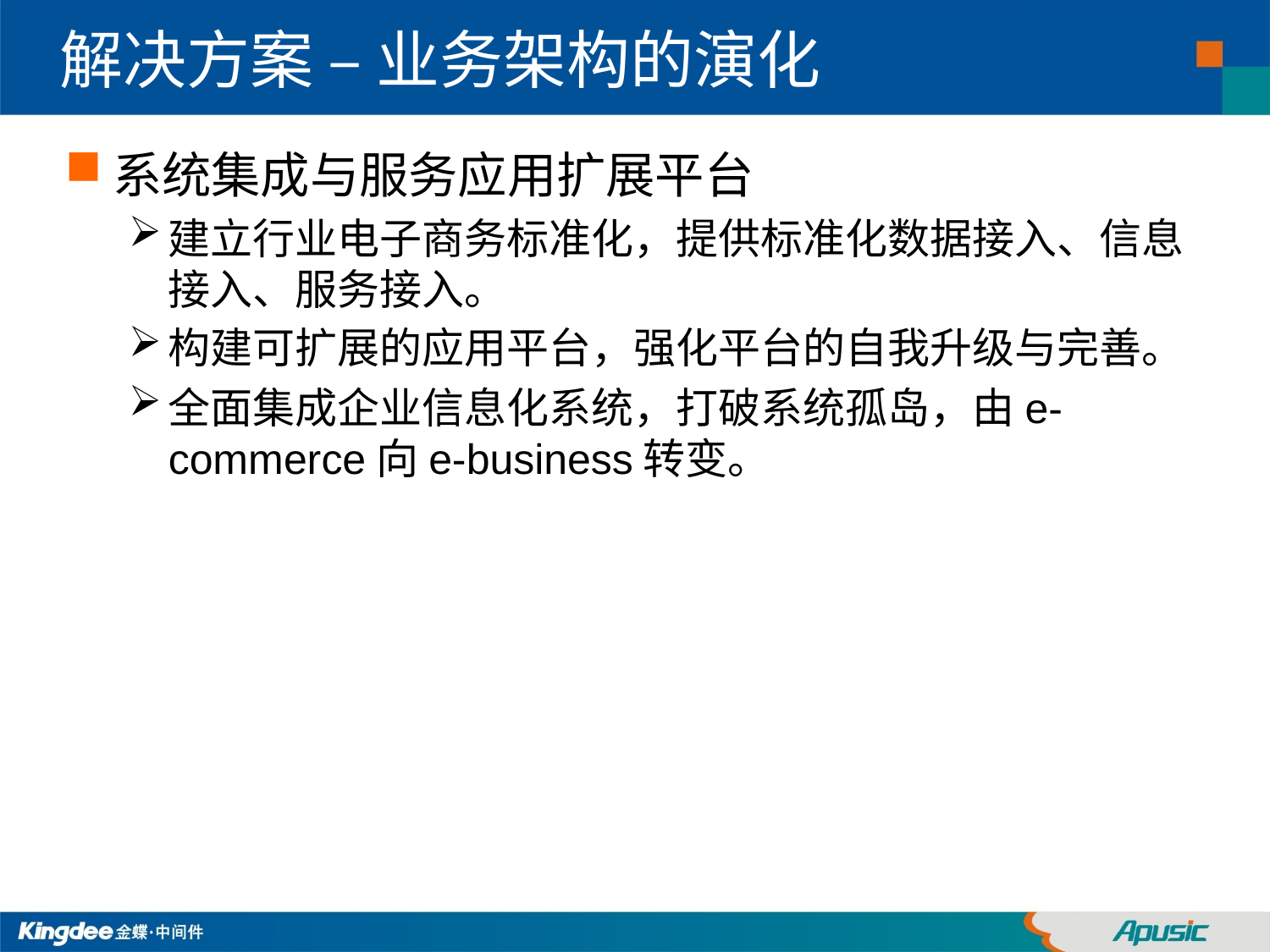

# 解决方案 – 业务架构的演化
系统集成与服务应用扩展平台
建立行业电子商务标准化，提供标准化数据接入、信息接入、服务接入。
构建可扩展的应用平台，强化平台的自我升级与完善。
全面集成企业信息化系统，打破系统孤岛，由e-commerce向e-business转变。